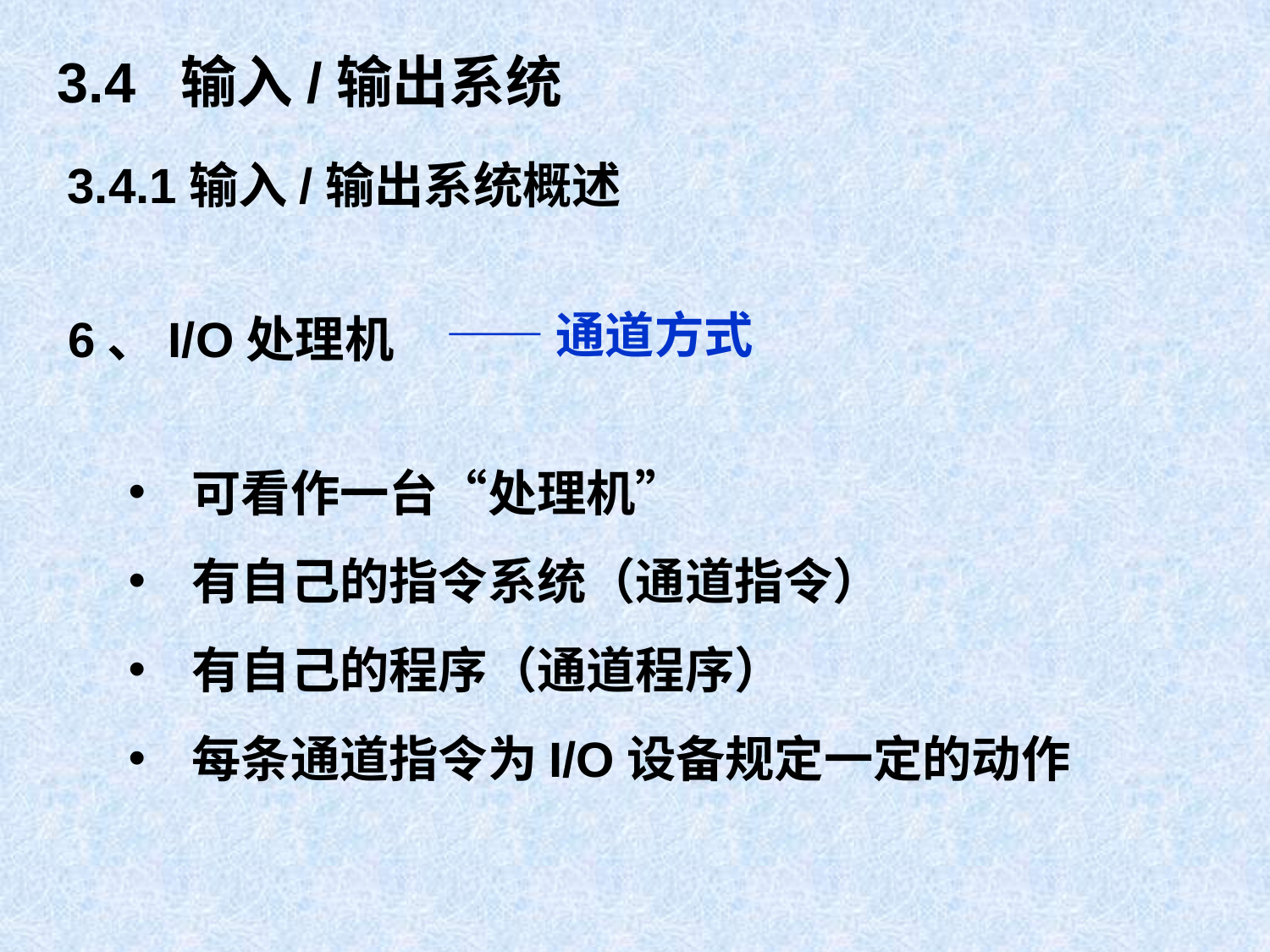

3.4  输入/输出系统
3.4.1输入/输出系统概述

——通道方式
6、I/O处理机
可看作一台“处理机”
有自己的指令系统（通道指令）
有自己的程序（通道程序）
每条通道指令为I/O设备规定一定的动作